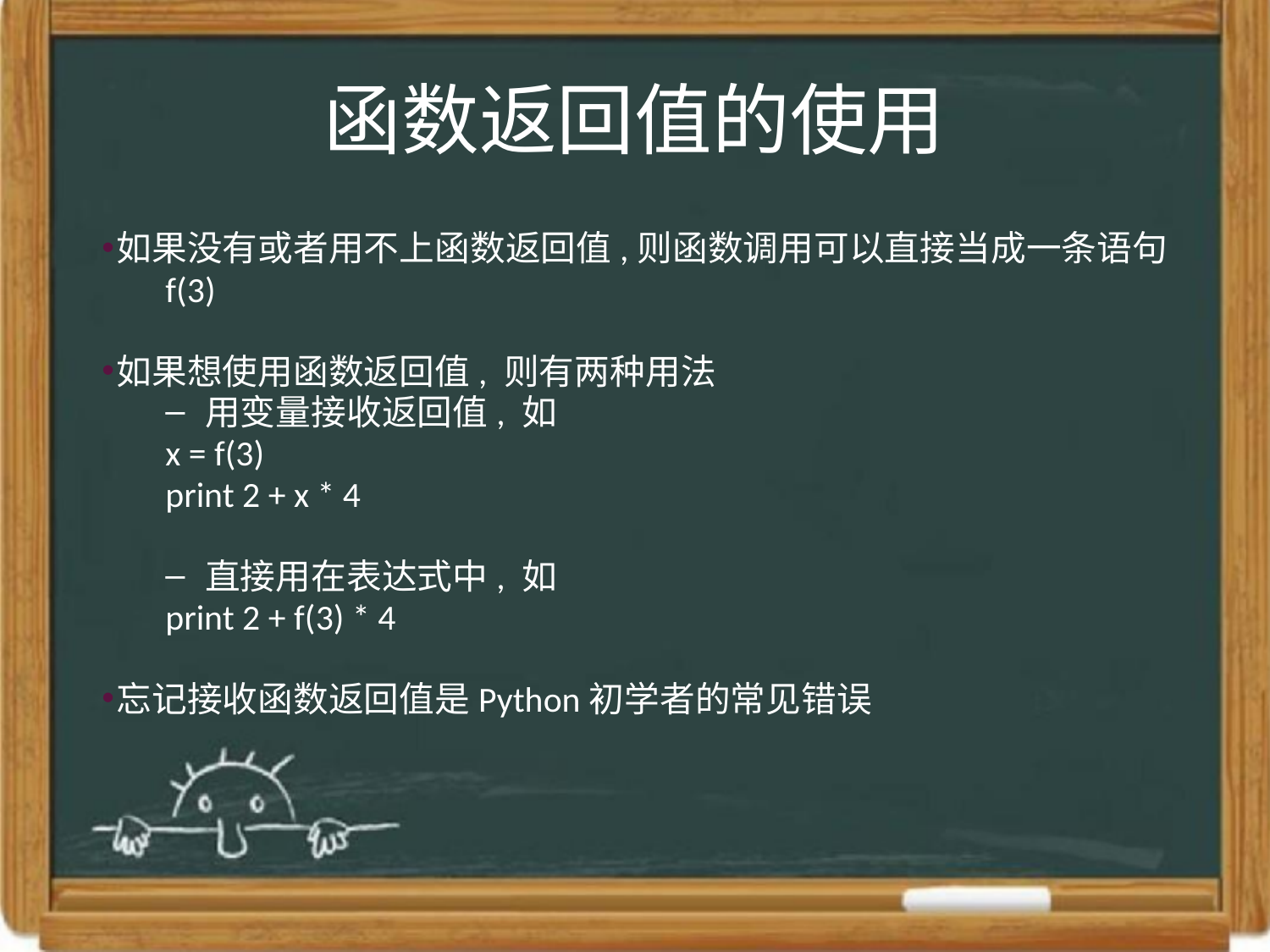

# 函数返回值的使用
如果没有或者用不上函数返回值,则函数调用可以直接当成一条语句
f(3)

如果想使用函数返回值, 则有两种用法
用变量接收返回值, 如
x = f(3)
print 2 + x * 4

直接用在表达式中, 如
print 2 + f(3) * 4

忘记接收函数返回值是Python初学者的常见错误